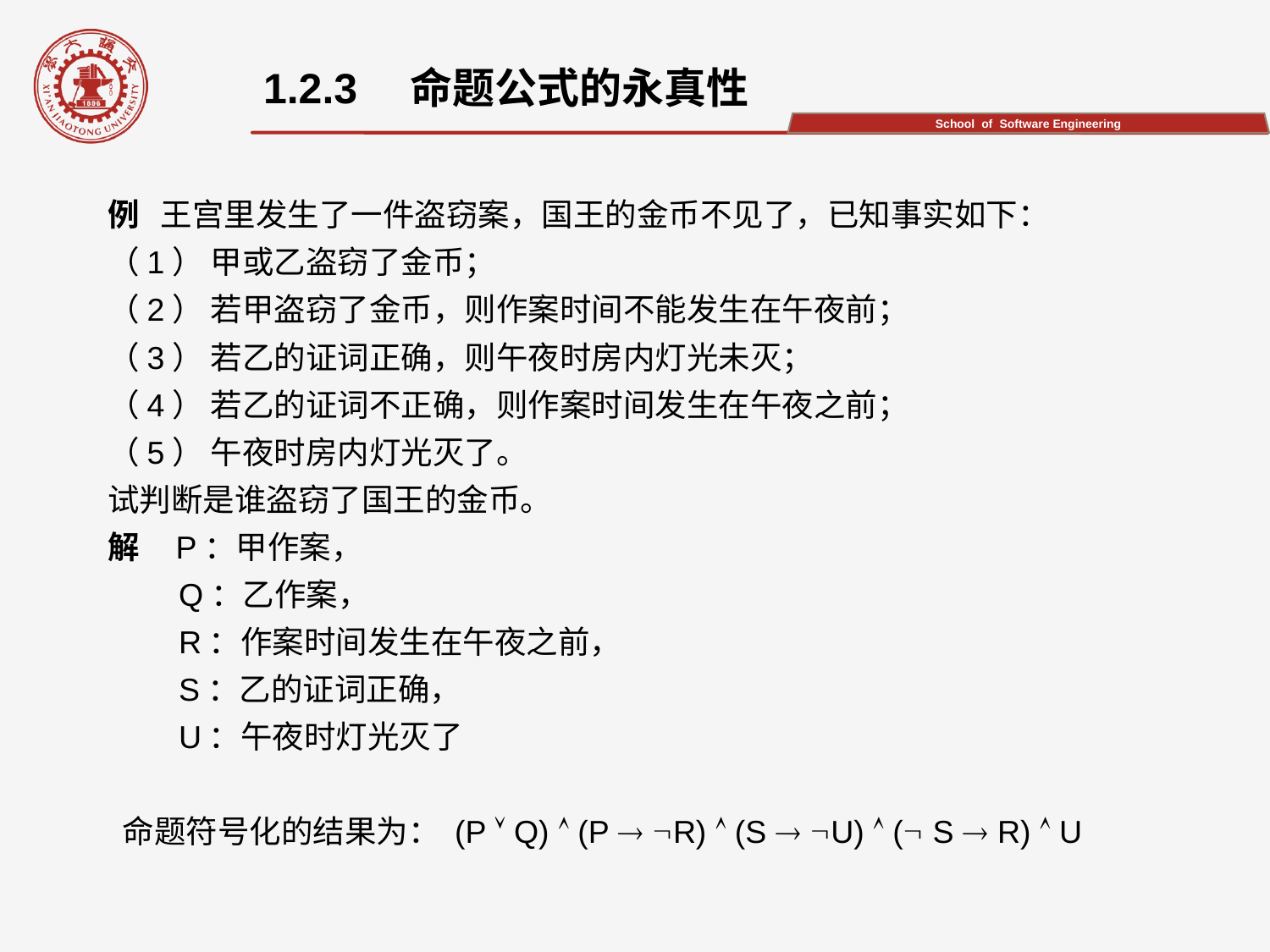

1.2.3　命题公式的永真性
例   王宫里发生了一件盗窃案，国王的金币不见了，已知事实如下：
（1） 甲或乙盗窃了金币；
（2） 若甲盗窃了金币，则作案时间不能发生在午夜前；
（3） 若乙的证词正确，则午夜时房内灯光未灭；
（4） 若乙的证词不正确，则作案时间发生在午夜之前；
（5） 午夜时房内灯光灭了。
试判断是谁盗窃了国王的金币。
解    P：甲作案，
        Q：乙作案，
        R：作案时间发生在午夜之前，
        S：乙的证词正确，
        U：午夜时灯光灭了

 命题符号化的结果为： (P ∨ Q) ∧ (P → ¬R) ∧ (S → ¬U) ∧ (¬ S → R) ∧ U